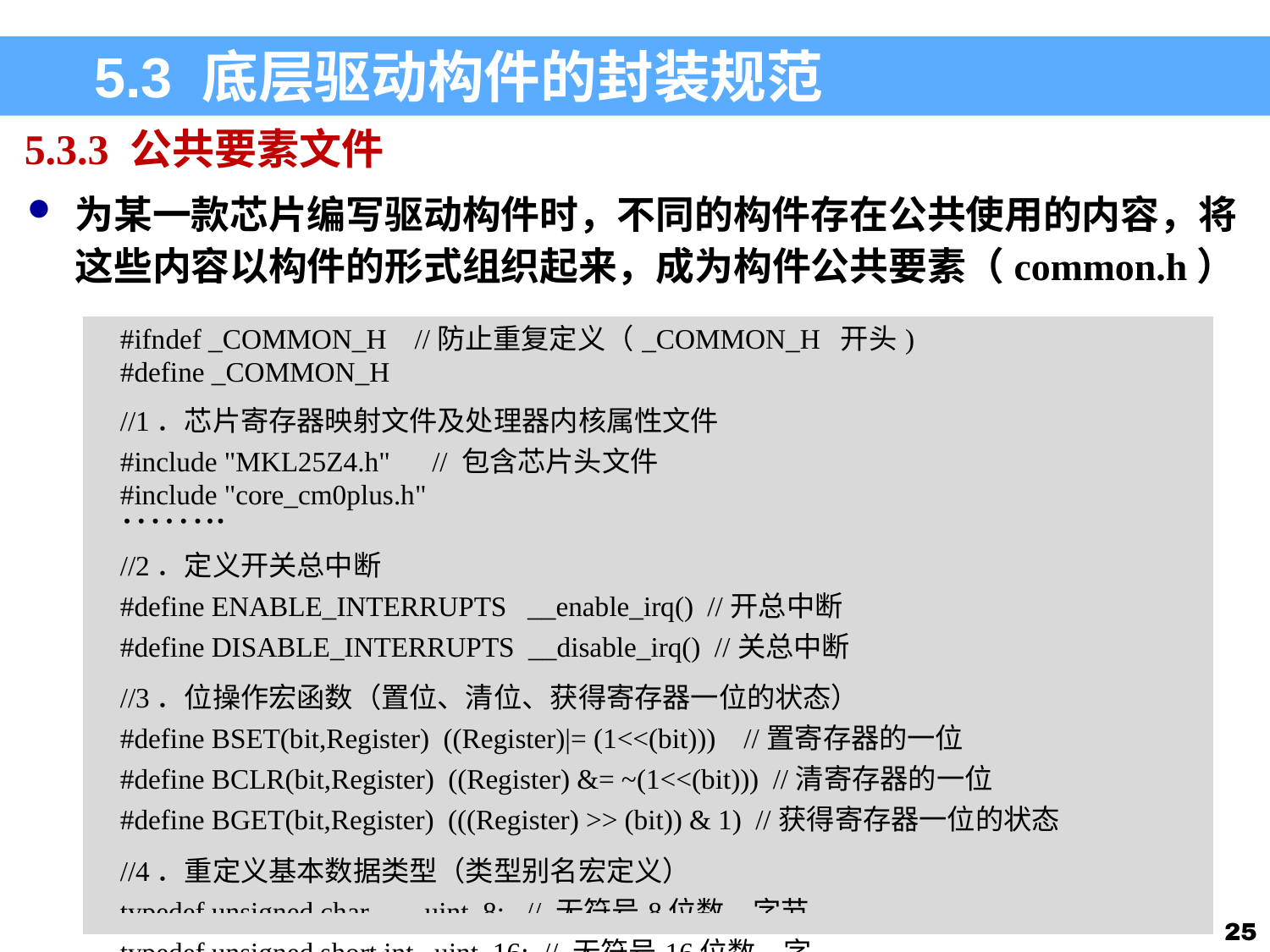

5.3 底层驱动构件的封装规范
5.3.3 公共要素文件
为某一款芯片编写驱动构件时，不同的构件存在公共使用的内容，将这些内容以构件的形式组织起来，成为构件公共要素（common.h）
| #ifndef \_COMMON\_H //防止重复定义（\_COMMON\_H 开头) #define \_COMMON\_H //1．芯片寄存器映射文件及处理器内核属性文件 #include "MKL25Z4.h" // 包含芯片头文件 #include "core\_cm0plus.h" ……..  //2．定义开关总中断 #define ENABLE\_INTERRUPTS \_\_enable\_irq() //开总中断 #define DISABLE\_INTERRUPTS \_\_disable\_irq() //关总中断 //3．位操作宏函数（置位、清位、获得寄存器一位的状态） #define BSET(bit,Register) ((Register)|= (1<<(bit))) //置寄存器的一位 #define BCLR(bit,Register) ((Register) &= ~(1<<(bit))) //清寄存器的一位 #define BGET(bit,Register) (((Register) >> (bit)) & 1) //获得寄存器一位的状态 //4．重定义基本数据类型（类型别名宏定义） typedef unsigned char uint\_8; // 无符号8位数，字节 typedef unsigned short int uint\_16; // 无符号16位数，字 ………… |
| --- |
|  |
25